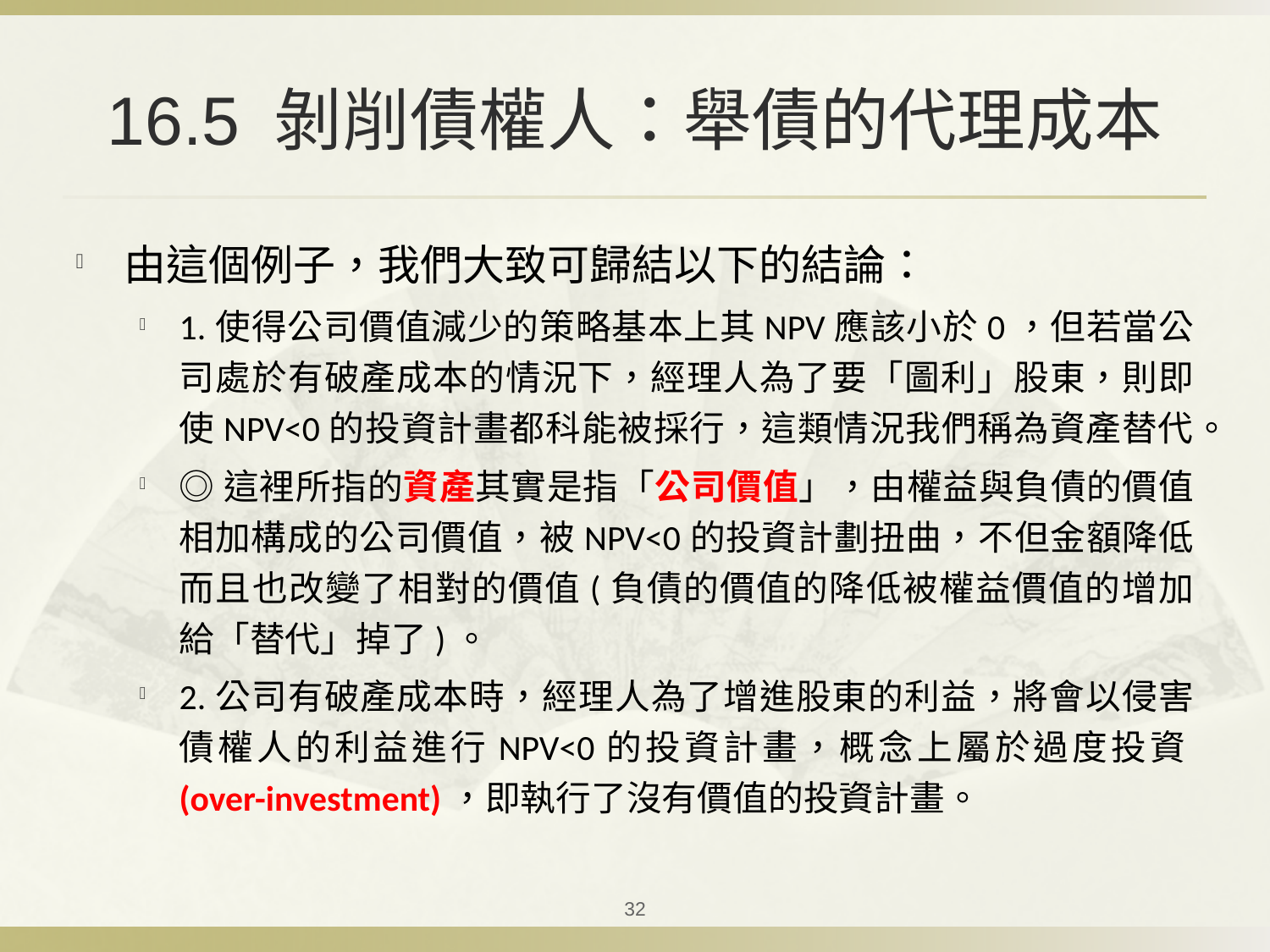

# 16.5 剝削債權人：舉債的代理成本
由這個例子，我們大致可歸結以下的結論：
1.使得公司價值減少的策略基本上其NPV應該小於0，但若當公司處於有破產成本的情況下，經理人為了要「圖利」股東，則即使NPV<0的投資計畫都科能被採行，這類情況我們稱為資產替代。
◎這裡所指的資產其實是指「公司價值」，由權益與負債的價值相加構成的公司價值，被NPV<0的投資計劃扭曲，不但金額降低而且也改變了相對的價值(負債的價值的降低被權益價值的增加給「替代」掉了)。
2.公司有破產成本時，經理人為了增進股東的利益，將會以侵害債權人的利益進行NPV<0的投資計畫，概念上屬於過度投資(over-investment)，即執行了沒有價值的投資計畫。
32